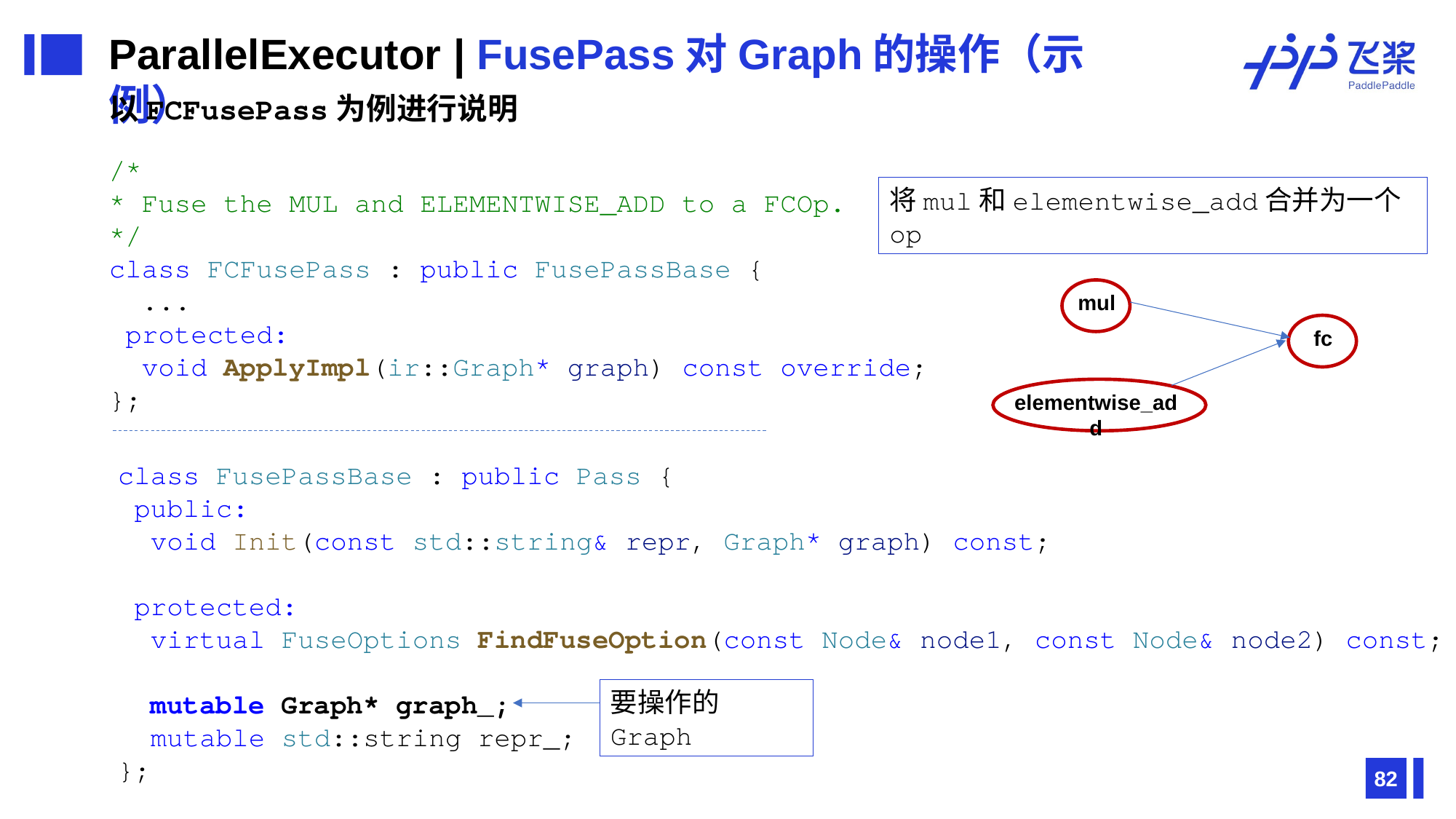

ParallelExecutor | FusePass对Graph的操作（示例）
以FCFusePass为例进行说明
/*
* Fuse the MUL and ELEMENTWISE_ADD to a FCOp.
*/
class FCFusePass : public FusePassBase {
  ...
 protected:
  void ApplyImpl(ir::Graph* graph) const override;
};
将mul和elementwise_add合并为一个op

mul

fc

elementwise_add
class FusePassBase : public Pass {
 public:
  void Init(const std::string& repr, Graph* graph) const;
 protected:
  virtual FuseOptions FindFuseOption(const Node& node1, const Node& node2) const;
  mutable Graph* graph_;
  mutable std::string repr_;
};
要操作的Graph
82